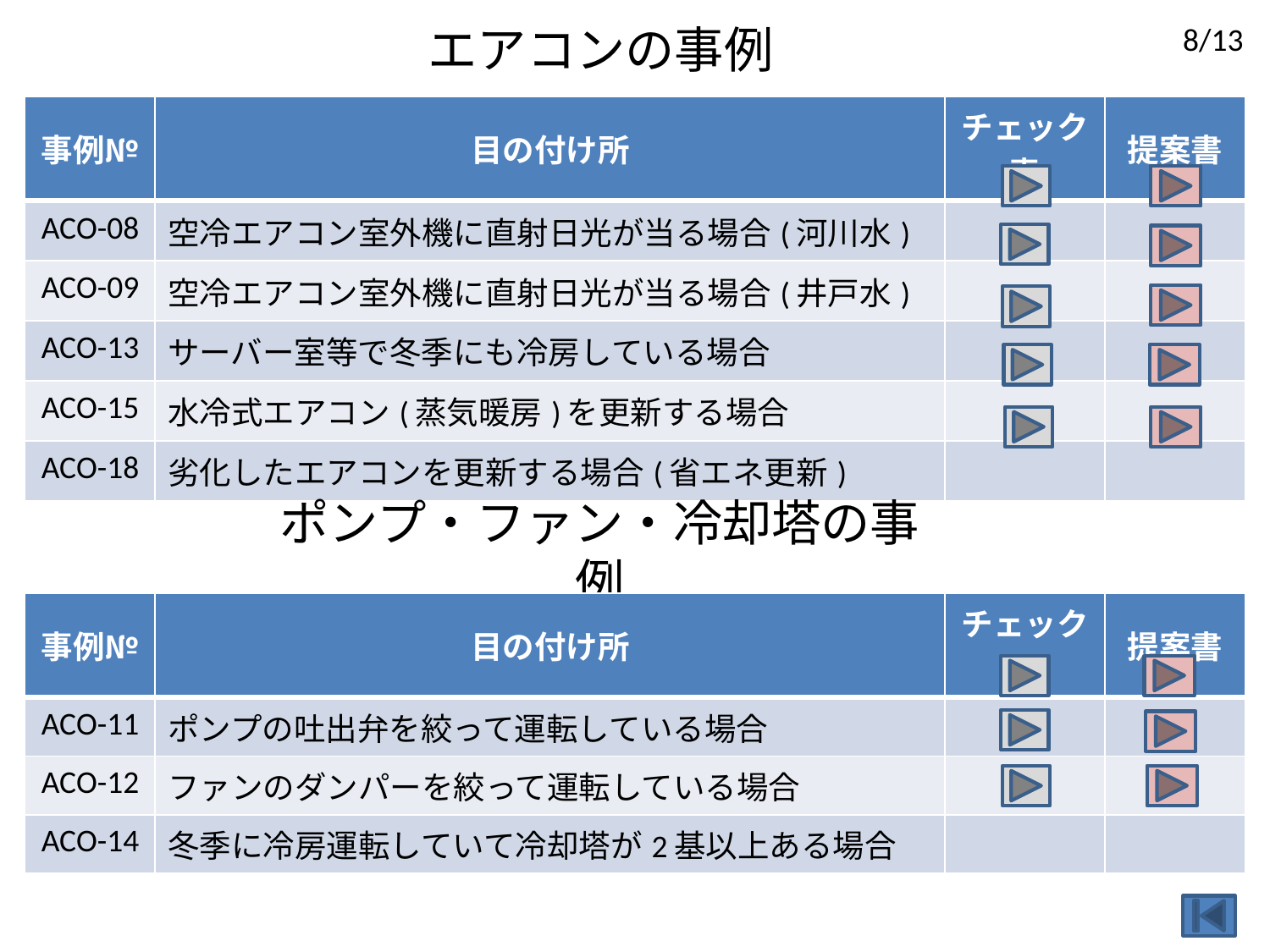

エアコンの事例
8/13
| 事例№ | 目の付け所 | チェック表 | 提案書 |
| --- | --- | --- | --- |
| ACO-08 | 空冷エアコン室外機に直射日光が当る場合(河川水) |  |  |
| ACO-09 | 空冷エアコン室外機に直射日光が当る場合(井戸水) |  |  |
| ACO-13 | サーバー室等で冬季にも冷房している場合 |  |  |
| ACO-15 | 水冷式エアコン(蒸気暖房)を更新する場合 |  |  |
| ACO-18 | 劣化したエアコンを更新する場合(省エネ更新) |  |  |

ポンプ・ファン・冷却塔の事例
| 事例№ | 目の付け所 | チェック表 | 提案書 |
| --- | --- | --- | --- |
| ACO-11 | ポンプの吐出弁を絞って運転している場合 |  |  |
| ACO-12 | ファンのダンパーを絞って運転している場合 |  |  |
| ACO-14 | 冬季に冷房運転していて冷却塔が2基以上ある場合 |  |  |